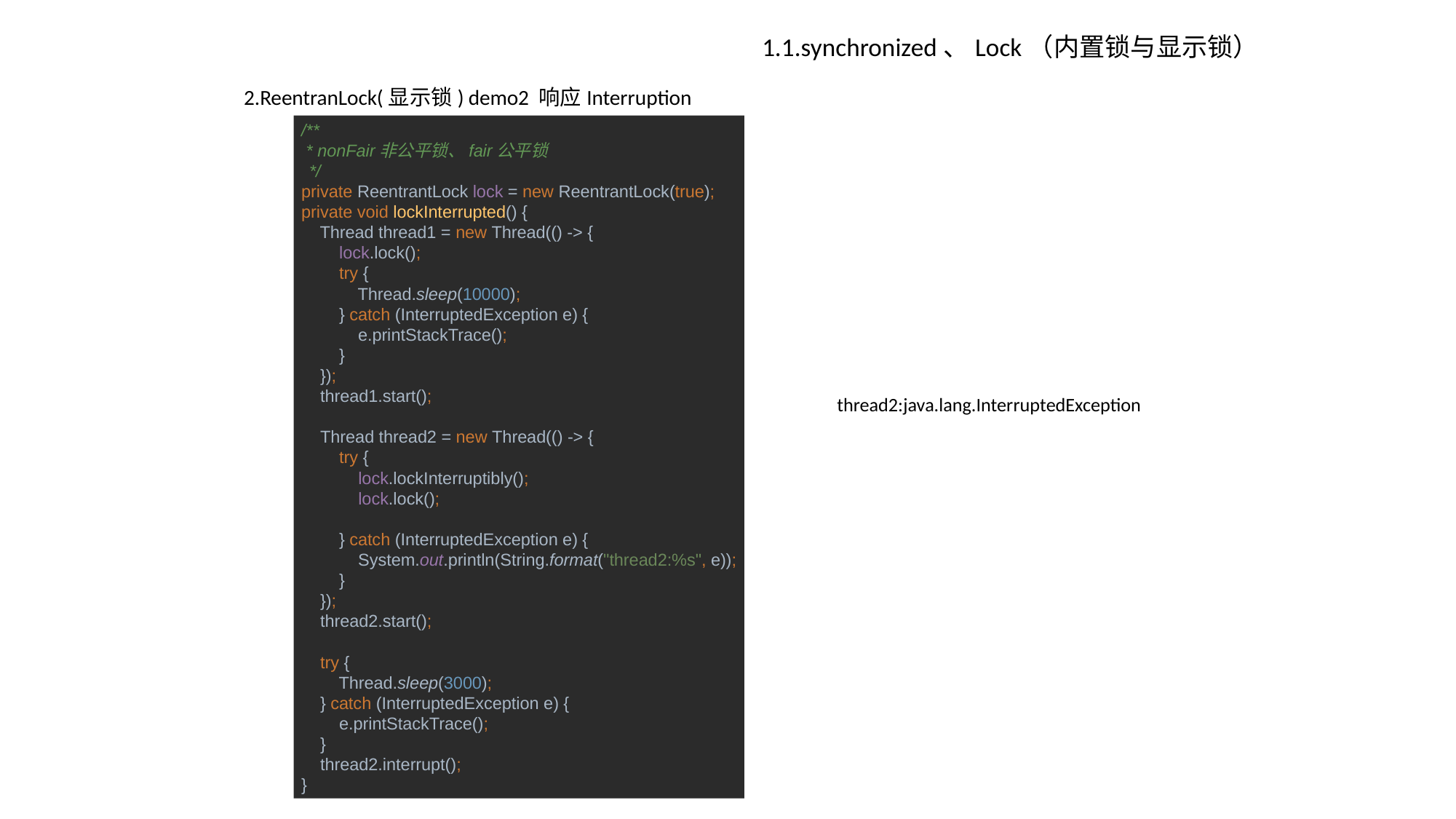

1.1.synchronized、Lock（内置锁与显示锁）
2.ReentranLock(显示锁) demo2 响应Interruption
/**
 * nonFair非公平锁、fair公平锁
 */
private ReentrantLock lock = new ReentrantLock(true);
private void lockInterrupted() {
    Thread thread1 = new Thread(() -> {
        lock.lock();
        try {
            Thread.sleep(10000);
        } catch (InterruptedException e) {
            e.printStackTrace();
        }
    });
    thread1.start();
    Thread thread2 = new Thread(() -> {
        try {
            lock.lockInterruptibly();
            lock.lock();
        } catch (InterruptedException e) {
            System.out.println(String.format("thread2:%s", e));
        }
    });
    thread2.start();
    try {
        Thread.sleep(3000);
    } catch (InterruptedException e) {
        e.printStackTrace();
    }
    thread2.interrupt();
}
thread2:java.lang.InterruptedException